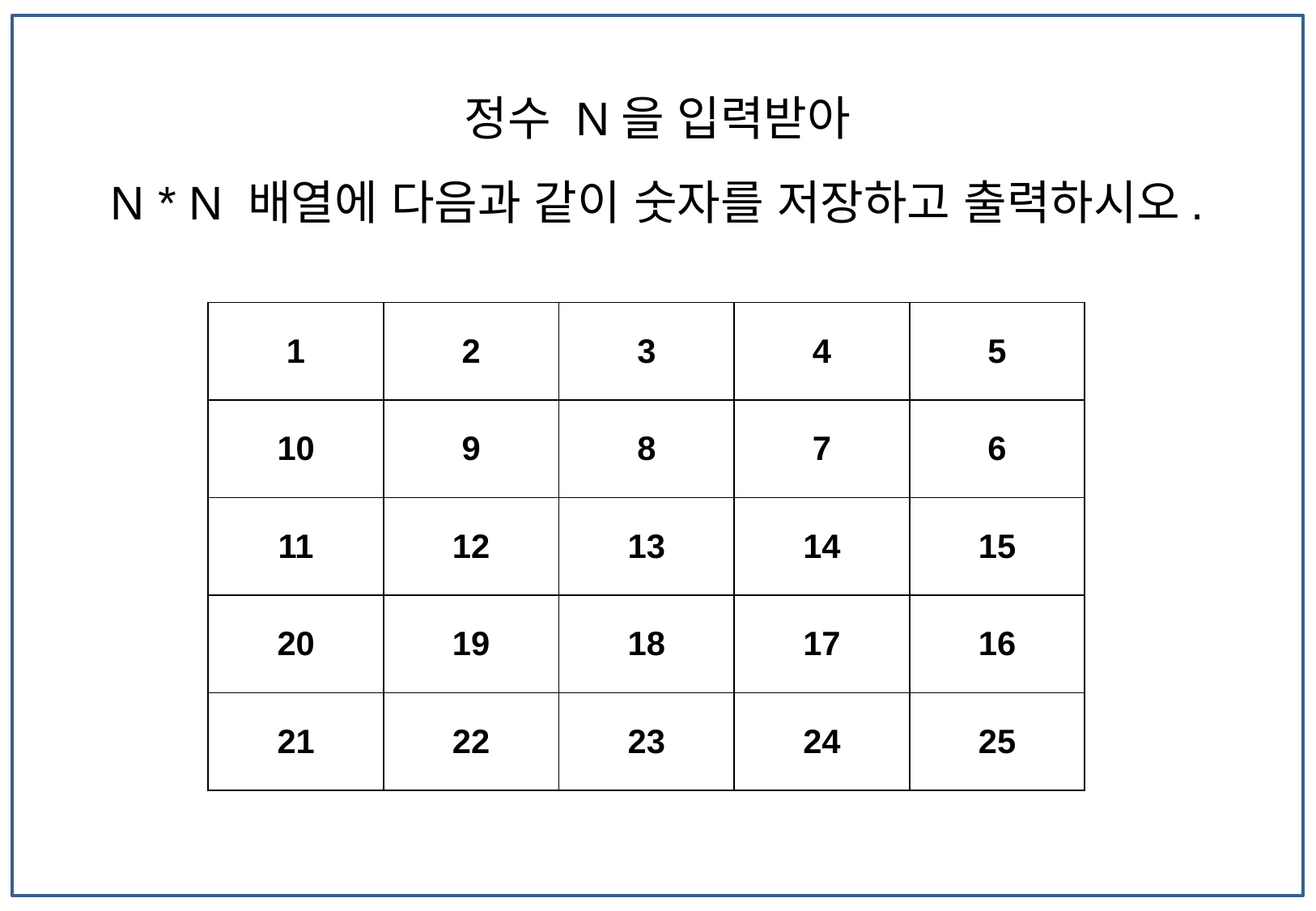

정수 N을 입력받아
N * N 배열에 다음과 같이 숫자를 저장하고 출력하시오.
| 1 | 2 | 3 | 4 | 5 |
| --- | --- | --- | --- | --- |
| 10 | 9 | 8 | 7 | 6 |
| 11 | 12 | 13 | 14 | 15 |
| 20 | 19 | 18 | 17 | 16 |
| 21 | 22 | 23 | 24 | 25 |